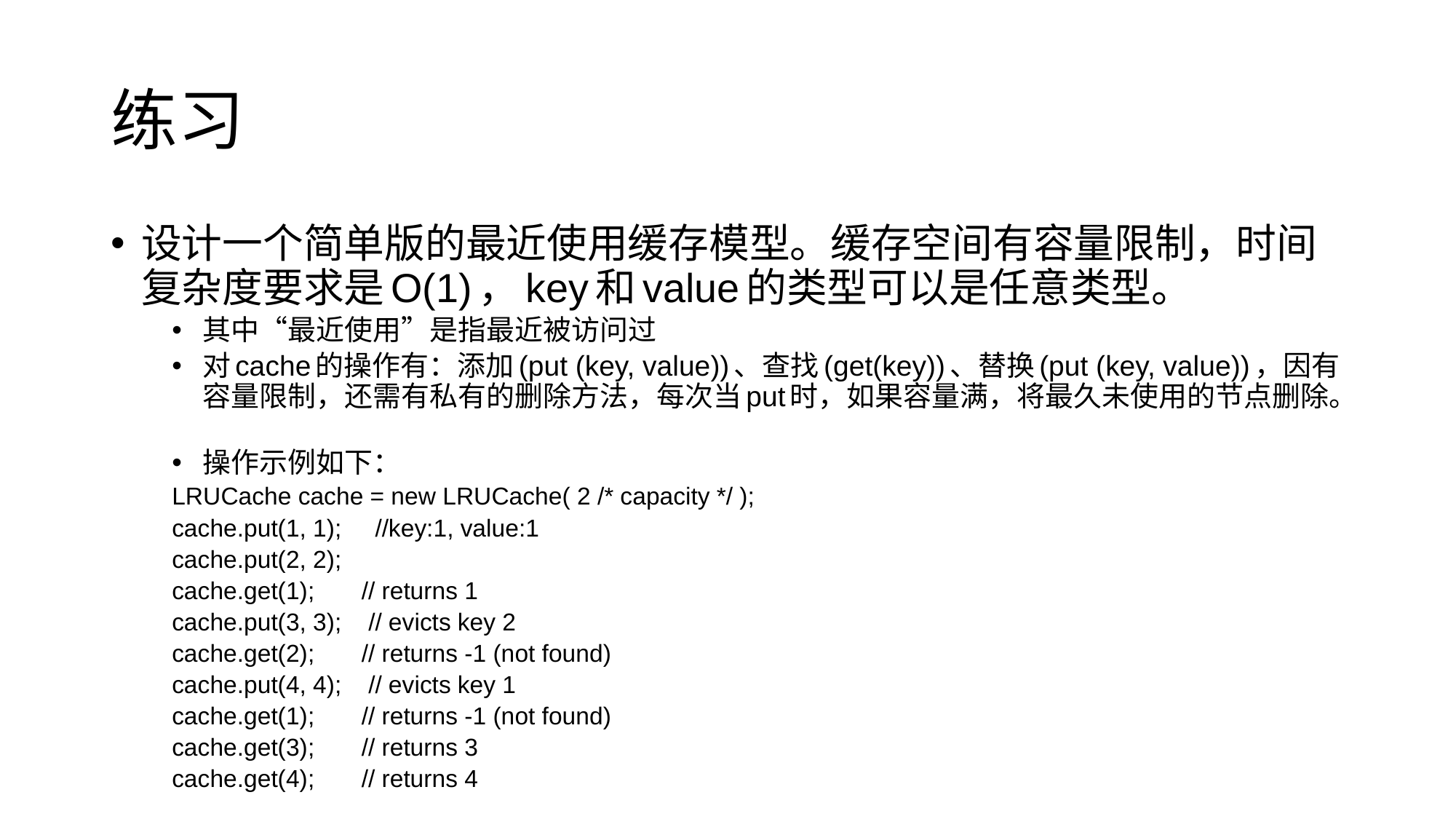

# 练习
设计一个简单版的最近使用缓存模型。缓存空间有容量限制，时间复杂度要求是O(1)，key和value的类型可以是任意类型。
其中“最近使用”是指最近被访问过
对cache的操作有：添加(put (key, value))、查找(get(key))、替换(put (key, value))，因有容量限制，还需有私有的删除方法，每次当put时，如果容量满，将最久未使用的节点删除。
操作示例如下：
LRUCache cache = new LRUCache( 2 /* capacity */ );
cache.put(1, 1);     //key:1, value:1
cache.put(2, 2);
cache.get(1);       // returns 1
cache.put(3, 3);    // evicts key 2
cache.get(2);       // returns -1 (not found)
cache.put(4, 4);    // evicts key 1
cache.get(1);       // returns -1 (not found)
cache.get(3);       // returns 3
cache.get(4);       // returns 4